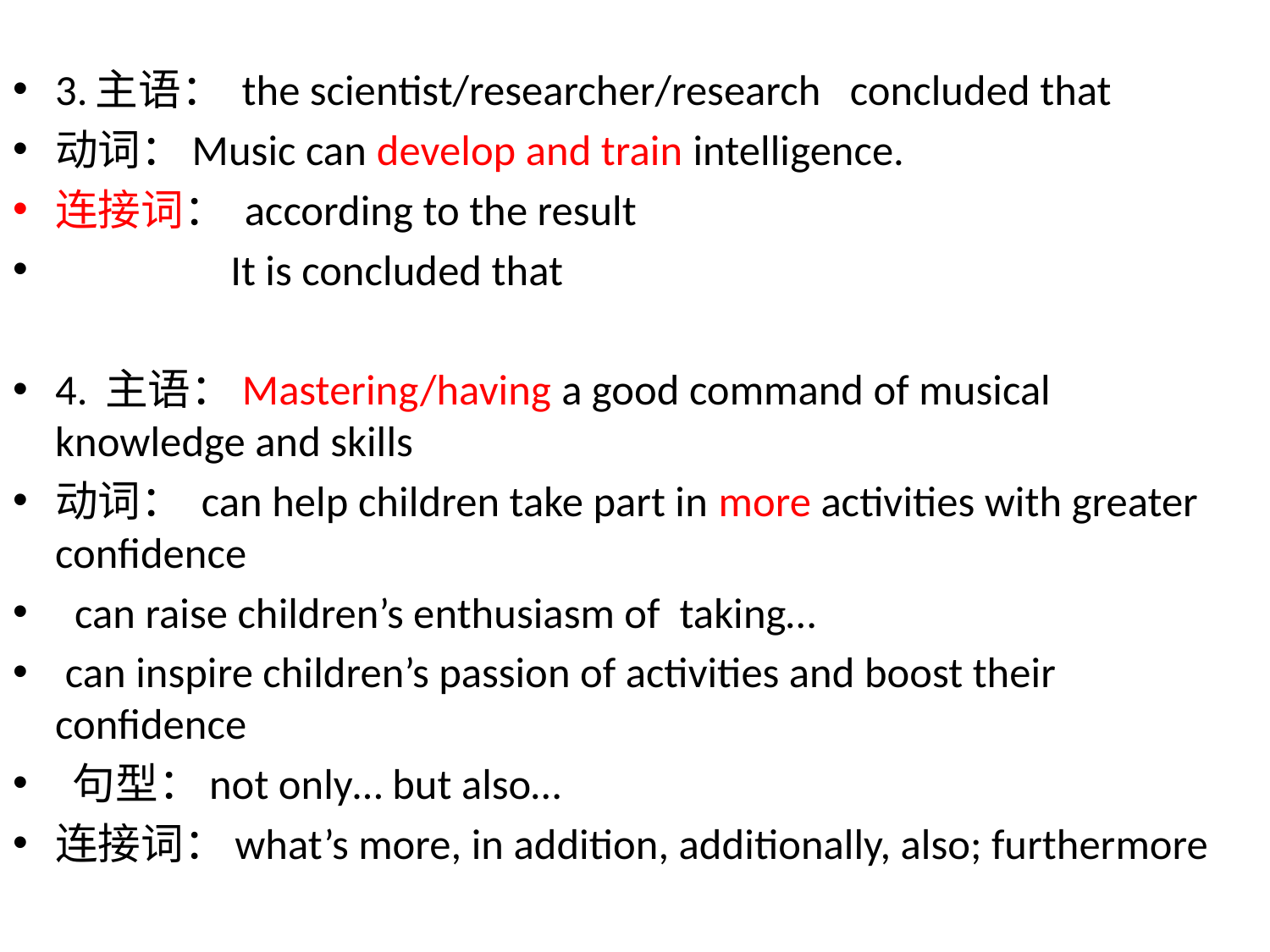

3.主语： the scientist/researcher/research   concluded that
动词：Music can develop and train intelligence.
连接词： according to the result
                  It is concluded that

4. 主语：Mastering/having a good command of musical knowledge and skills
动词： can help children take part in more activities with greater confidence
  can raise children’s enthusiasm of  taking…
 can inspire children’s passion of activities and boost their confidence
 句型：not only… but also…
连接词：what’s more, in addition, additionally, also; furthermore